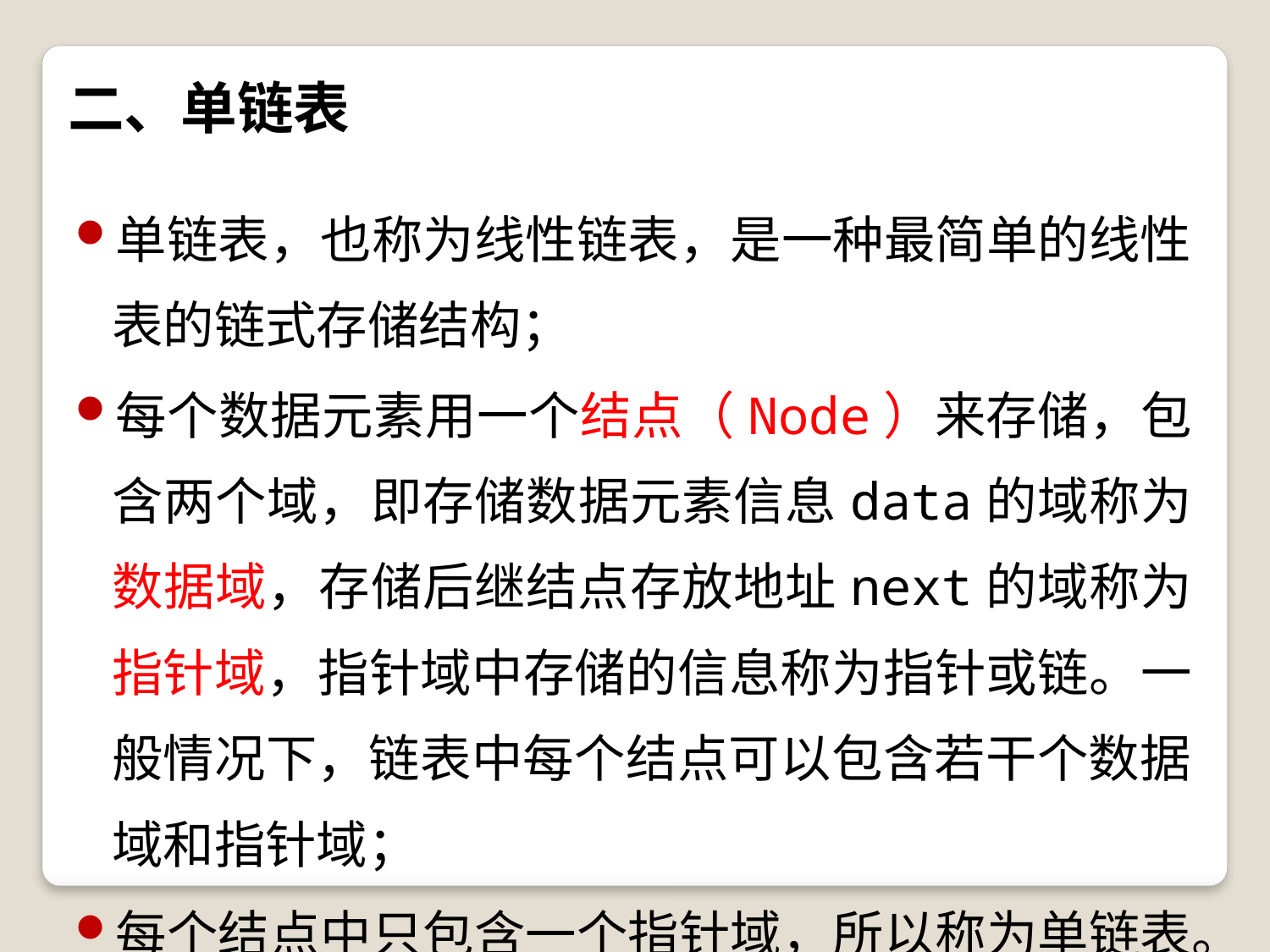

# 二、单链表
单链表，也称为线性链表，是一种最简单的线性表的链式存储结构；
每个数据元素用一个结点（Node）来存储，包含两个域，即存储数据元素信息data的域称为数据域，存储后继结点存放地址next的域称为指针域，指针域中存储的信息称为指针或链。一般情况下，链表中每个结点可以包含若干个数据域和指针域；
每个结点中只包含一个指针域，所以称为单链表。